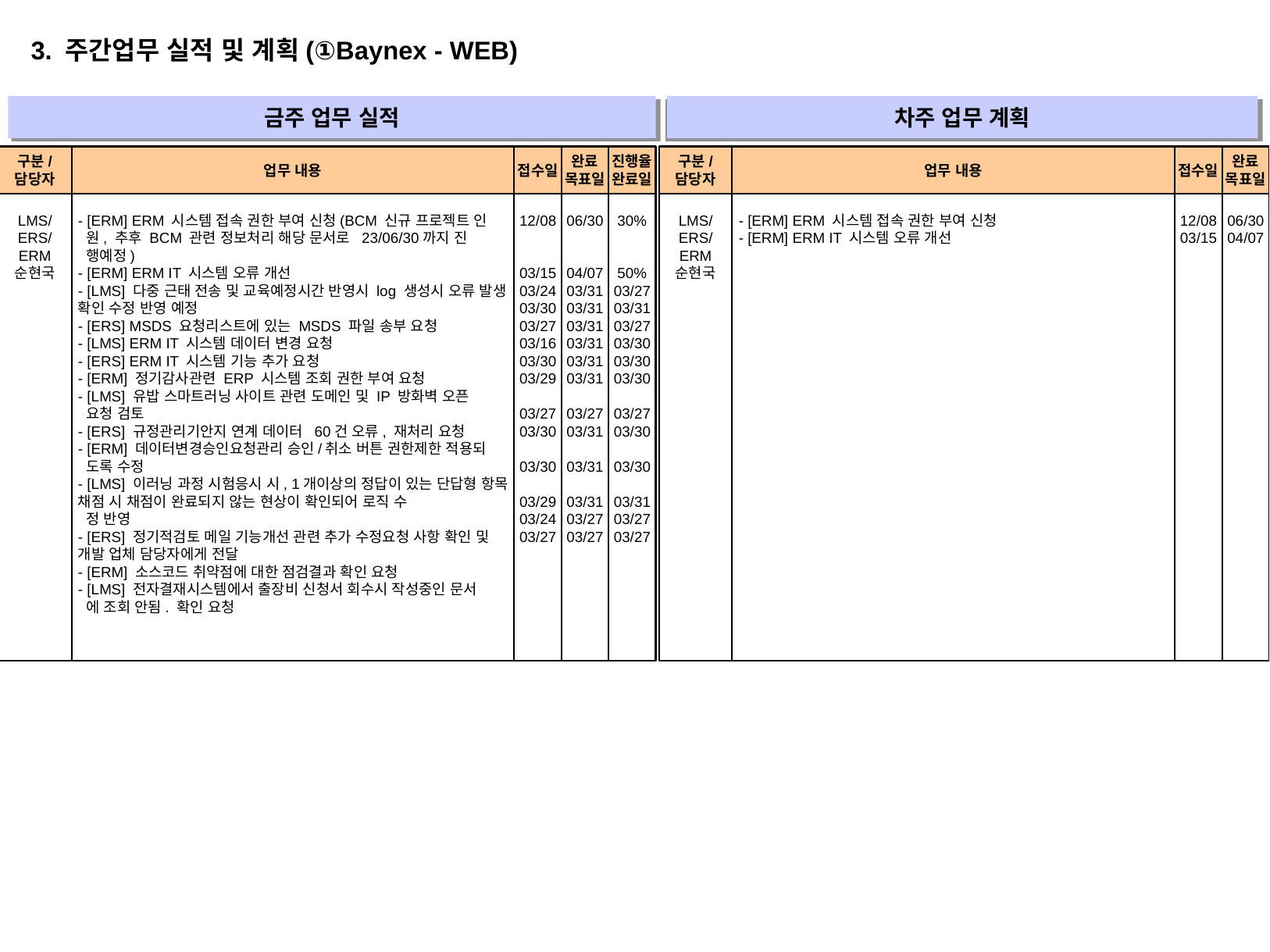

3. 주간업무 실적 및 계획(①Baynex - WEB)
금주 업무 실적
차주 업무 계획
" "
" "
구분/
담당자
업무 내용
접수일
완료
목표일
진행율
완료일
구분/
담당자
업무 내용
접수일
완료
목표일
LMS/
ERS/
ERM
순현국

- [ERM] ERM 시스템 접속 권한 부여 신청(BCM 신규 프로젝트 인
  원, 추후 BCM 관련 정보처리 해당 문서로  23/06/30까지 진
  행예정)
- [ERM] ERM IT 시스템 오류 개선
- [LMS] 다중 근태 전송 및 교육예정시간 반영시 log 생성시 오류 발생 확인 수정 반영 예정
- [ERS] MSDS 요청리스트에 있는 MSDS 파일 송부 요청
- [LMS] ERM IT 시스템 데이터 변경 요청
- [ERS] ERM IT 시스템 기능 추가 요청
- [ERM] 정기감사관련 ERP 시스템 조회 권한 부여 요청
- [LMS] 유밥 스마트러닝 사이트 관련 도메인 및 IP 방화벽 오픈
  요청 검토
- [ERS] 규정관리기안지 연계 데이터  60건 오류, 재처리 요청
- [ERM] 데이터변경승인요청관리 승인/취소 버튼 권한제한 적용되
  도록 수정
- [LMS] 이러닝 과정 시험응시 시, 1개이상의 정답이 있는 단답형 항목 채점 시 채점이 완료되지 않는 현상이 확인되어 로직 수
  정 반영
- [ERS] 정기적검토 메일 기능개선 관련 추가 수정요청 사항 확인 및 개발 업체 담당자에게 전달
- [ERM] 소스코드 취약점에 대한 점검결과 확인 요청
- [LMS] 전자결재시스템에서 출장비 신청서 회수시 작성중인 문서
  에 조회 안됨. 확인 요청
12/08
03/15
03/24
03/30
03/27
03/16
03/30
03/29
03/27
03/30
03/30
03/29
03/24
03/27
06/30
04/07
03/31
03/31
03/31
03/31
03/31
03/31
03/27
03/31
03/31
03/31
03/27
03/27
30%
50%
03/27
03/31
03/27
03/30
03/30
03/30
03/27
03/30
03/30
03/31
03/27
03/27
LMS/
ERS/
ERM
순현국

- [ERM] ERM 시스템 접속 권한 부여 신청
- [ERM] ERM IT 시스템 오류 개선
12/08
03/15
06/30
04/07